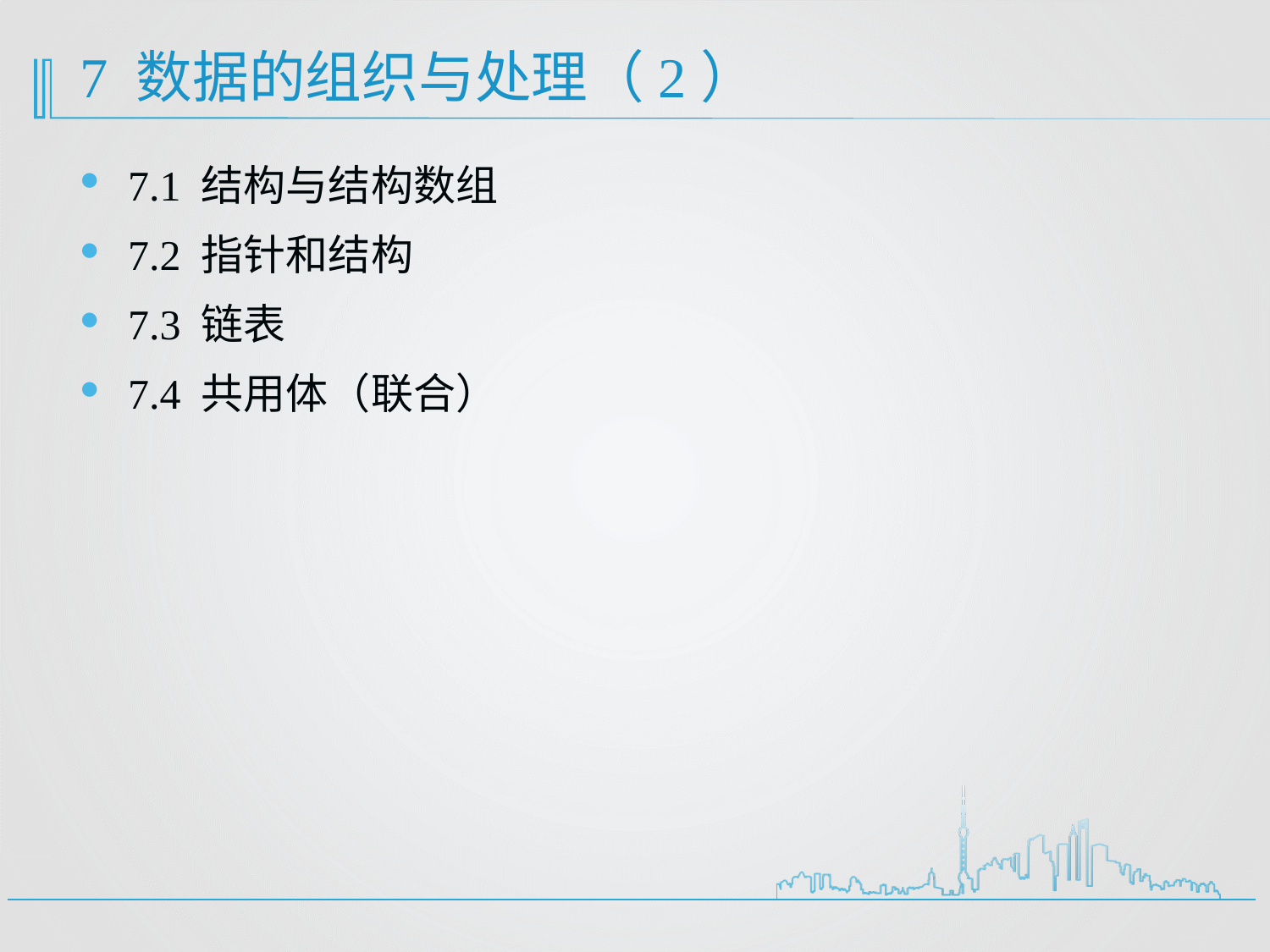

# 7 数据的组织与处理（2）
7.1 结构与结构数组
7.2 指针和结构
7.3 链表
7.4 共用体（联合）